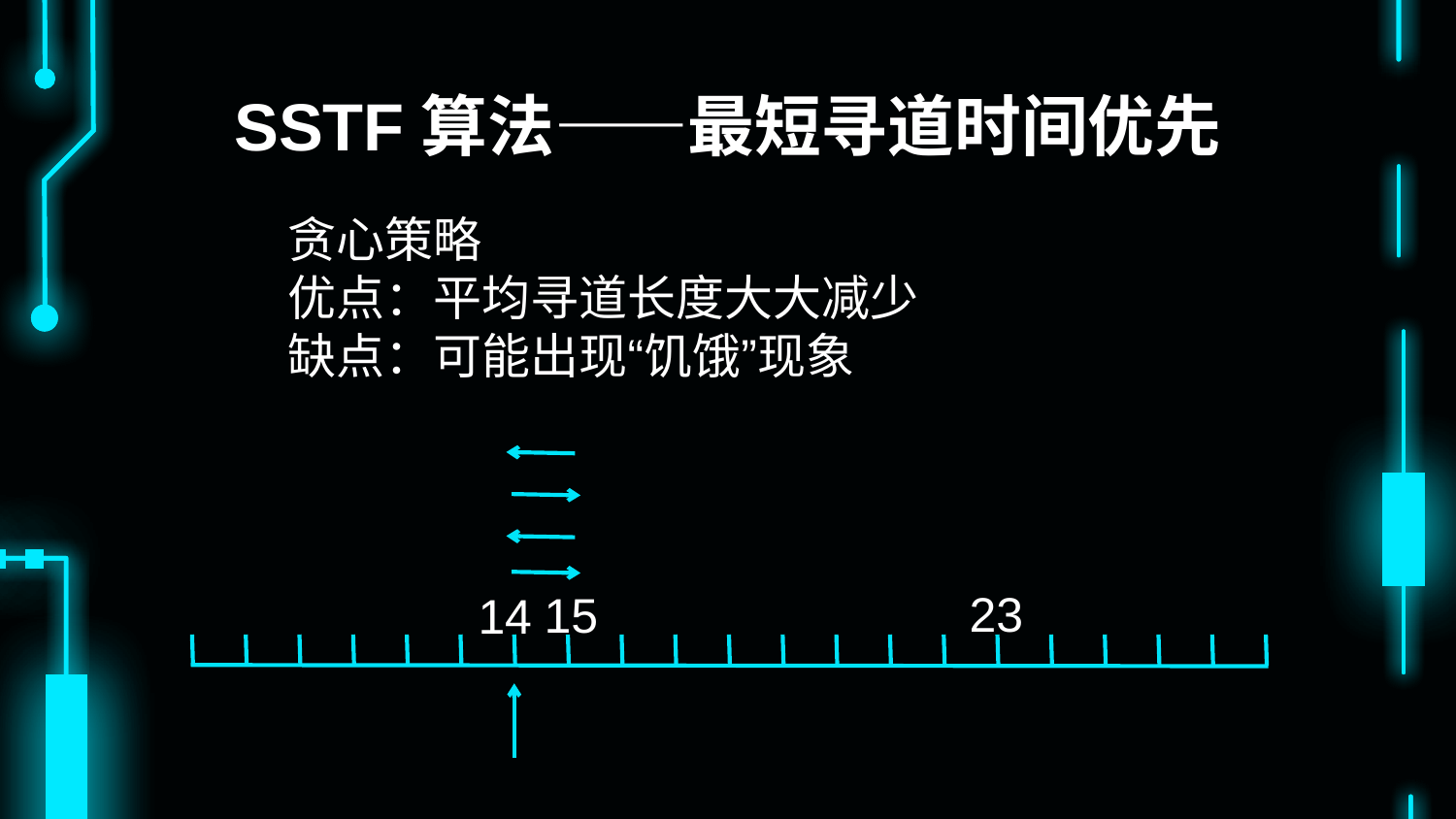

# SSTF算法——最短寻道时间优先
贪心策略
优点：平均寻道长度大大减少
缺点：可能出现“饥饿”现象

23
15
14